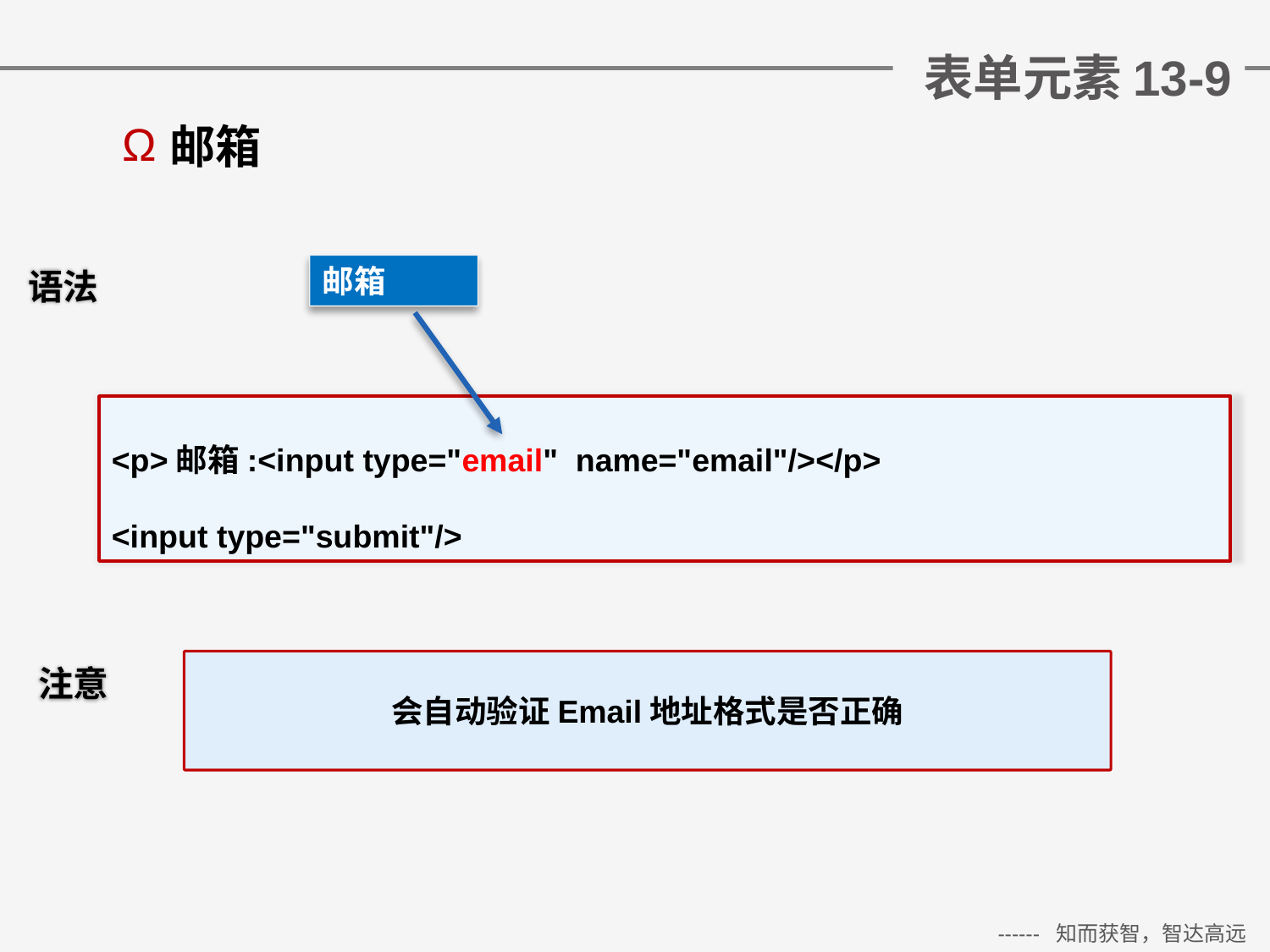

# 表单元素13-9
邮箱
邮箱
语法
<p>邮箱:<input type="email"  name="email"/></p>
<input type="submit"/>
会自动验证Email地址格式是否正确
注意